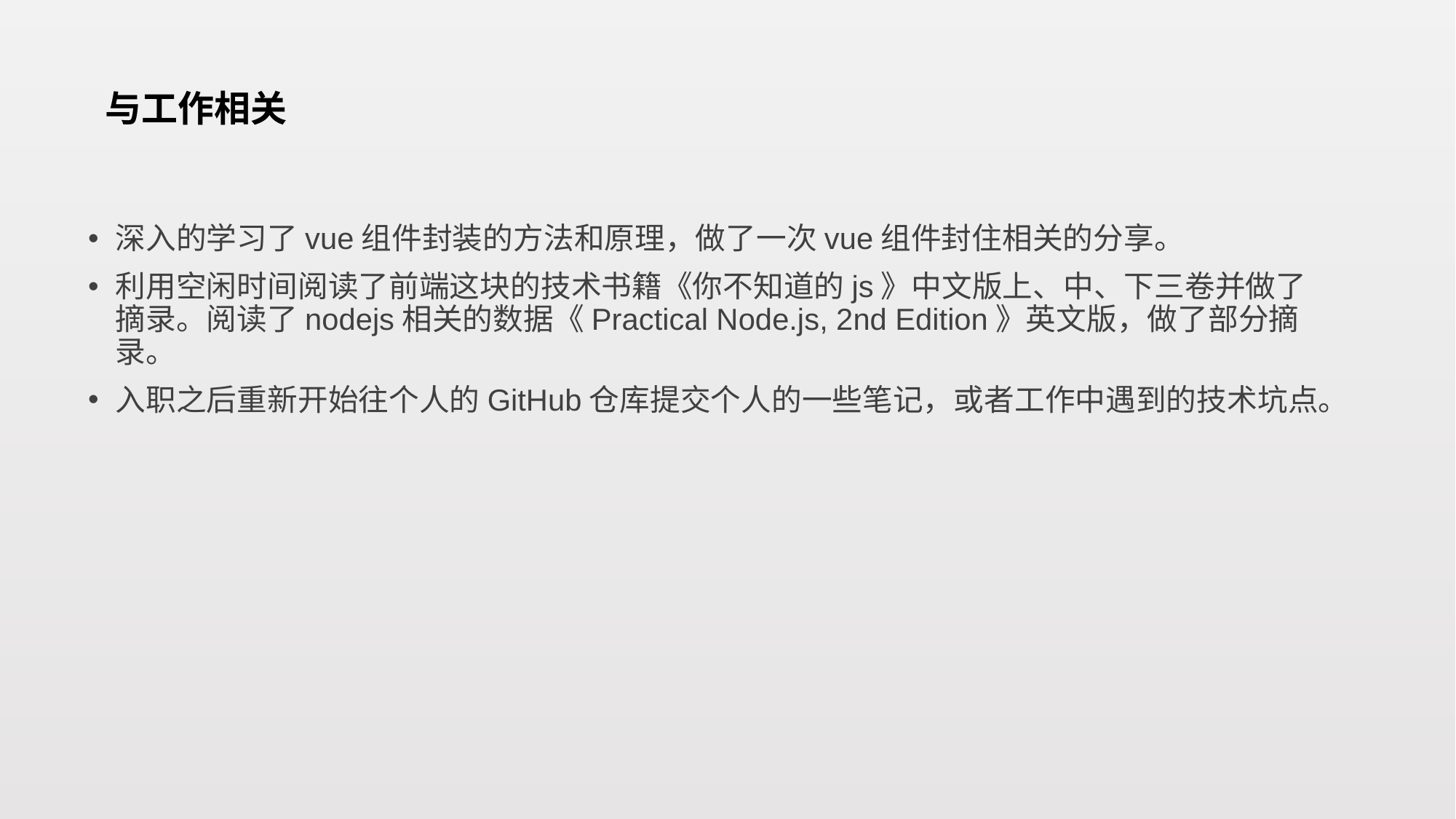

# 与工作相关
深入的学习了vue组件封装的方法和原理，做了一次vue组件封住相关的分享。
利用空闲时间阅读了前端这块的技术书籍《你不知道的js》中文版上、中、下三卷并做了摘录。阅读了nodejs相关的数据《Practical Node.js, 2nd Edition》英文版，做了部分摘录。
入职之后重新开始往个人的GitHub仓库提交个人的一些笔记，或者工作中遇到的技术坑点。